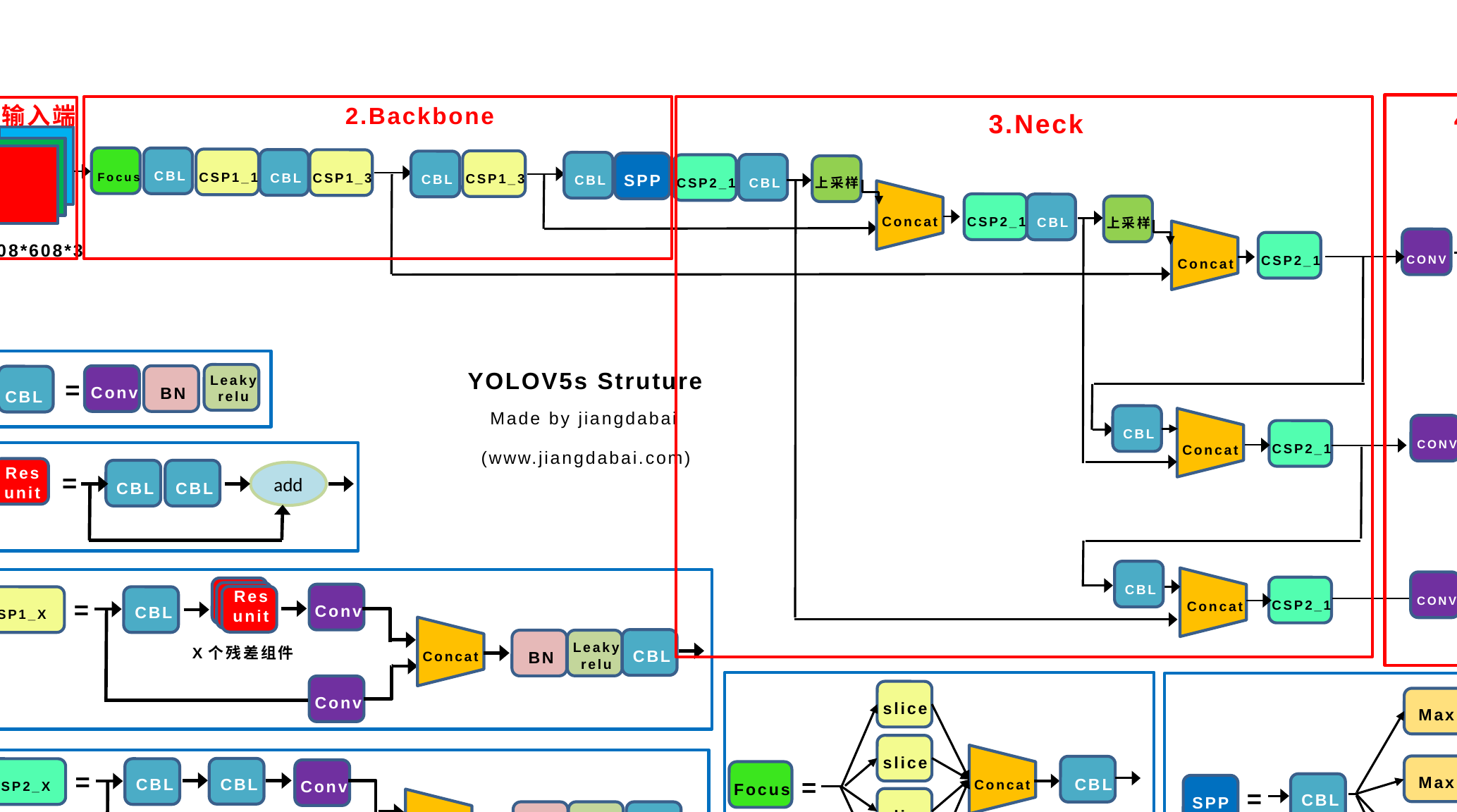

1.输入端
2.Backbone
4.Prediction
3.Neck

CBL
Focus
CBL

CSP1_1
CBL
CSP1_3
CSP1_3
CBL
CBL
CBL
SPP
CSP2_1
上采样
CBL

Concat
CSP2_1
CBL
上采样

608*608*3

CONV
CSP2_1
Concat
76*76*255

YOLOV5s Struture

Leaky
relu
Conv
BN
=
CBL
Made by jiangdabai

CBL

CONV
CSP2_1
Concat
(www.jiangdabai.com)

add
Res
unit
=
CBL
CBL
38*38*255

CBL

CONV

CSP2_1
Concat
Res
unit

Conv
CSP1_X
CBL
=

X个残差组件
Concat
CBL
19*19*255
BN
Leaky
relu

Conv

slice
Maxpool

slice

Res
unit

Maxpool
Concat
CBL
CSP2_X
CBL
CBL
Conv
=

Focus
=

CBL

Concat
CBL
SPP
=

slice

Concat
Leaky
relu
CBL
BN
2*X个

Maxpool

slice
Conv